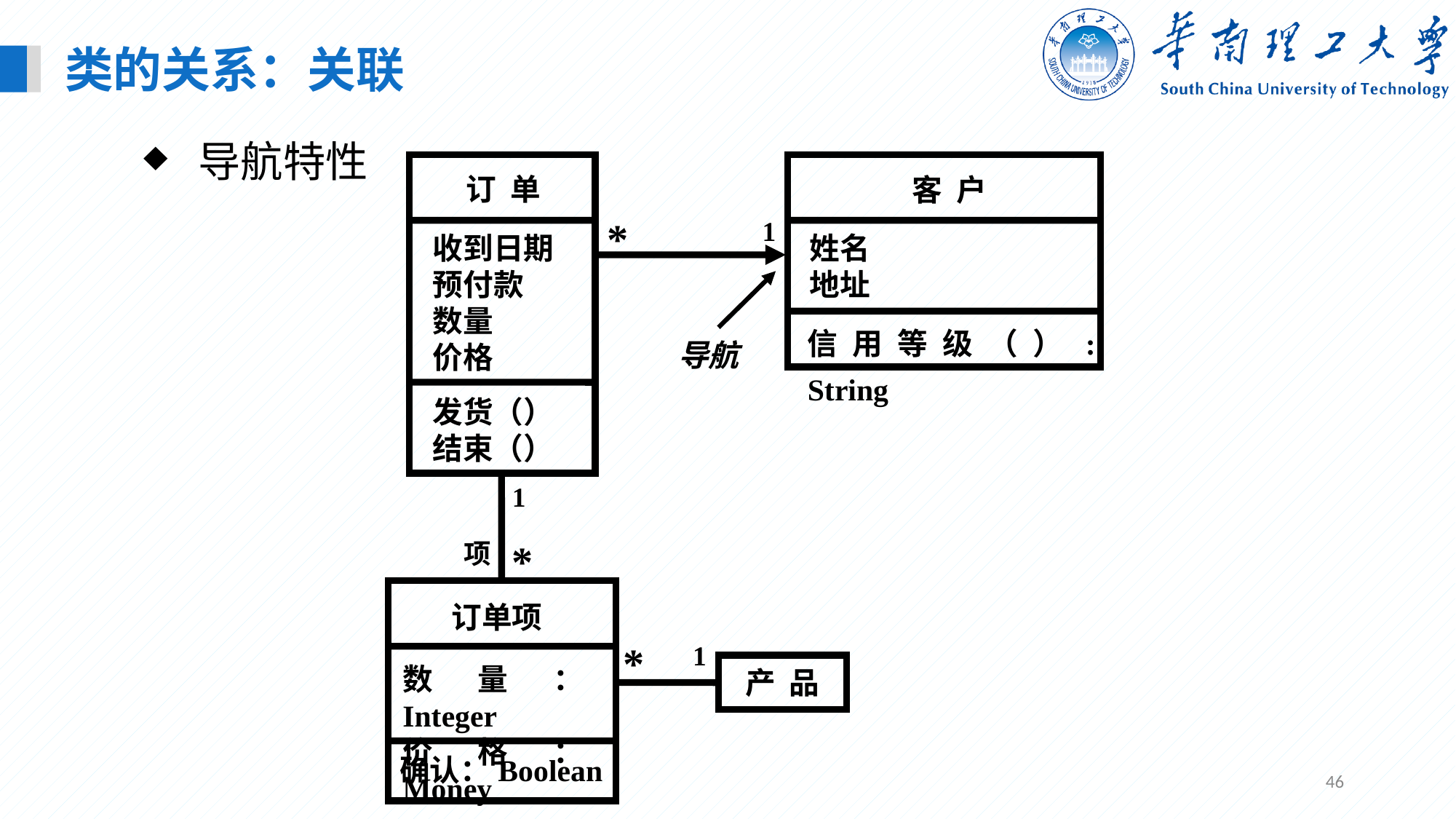

类的关系：关联
# 导航特性

订  单
客  户
*
1

收到日期
预付款
数量
价格

姓名
地址

信用等级（）: String

导航

发货（）
结束（）

1
*
 项

订单项
*
1

产  品
数量：Integer
价格：Money

确认：Boolean
46